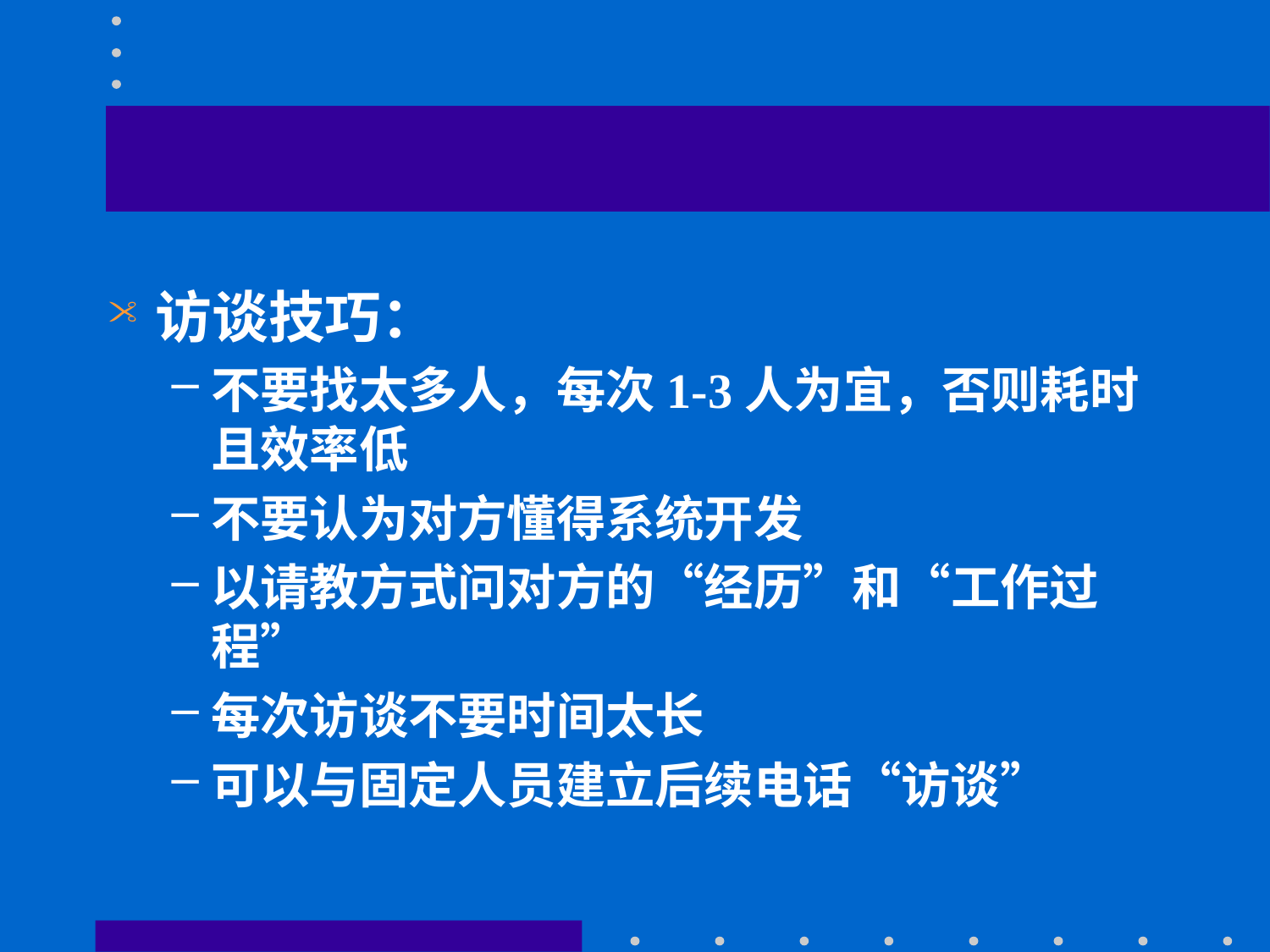

访谈技巧：
不要找太多人，每次1-3人为宜，否则耗时且效率低
不要认为对方懂得系统开发
以请教方式问对方的“经历”和“工作过程”
每次访谈不要时间太长
可以与固定人员建立后续电话“访谈”